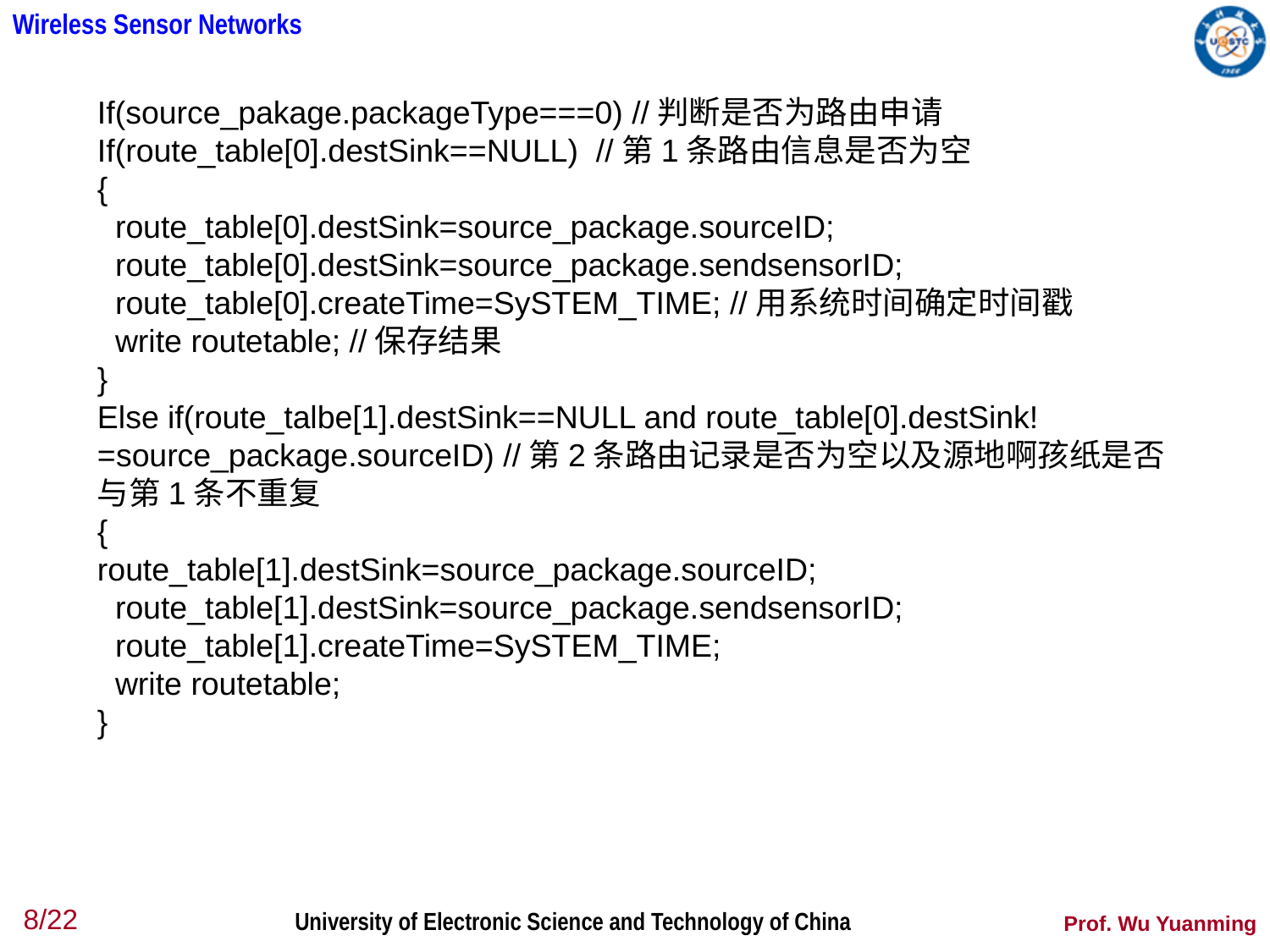

If(source_pakage.packageType===0) //判断是否为路由申请
If(route_table[0].destSink==NULL)  //第1条路由信息是否为空
{
  route_table[0].destSink=source_package.sourceID;
  route_table[0].destSink=source_package.sendsensorID;
  route_table[0].createTime=SySTEM_TIME; //用系统时间确定时间戳
  write routetable; //保存结果
}
Else if(route_talbe[1].destSink==NULL and route_table[0].destSink!=source_package.sourceID) //第2条路由记录是否为空以及源地啊孩纸是否与第1条不重复
{
route_table[1].destSink=source_package.sourceID;
  route_table[1].destSink=source_package.sendsensorID;
  route_table[1].createTime=SySTEM_TIME;
  write routetable;
}

8/22